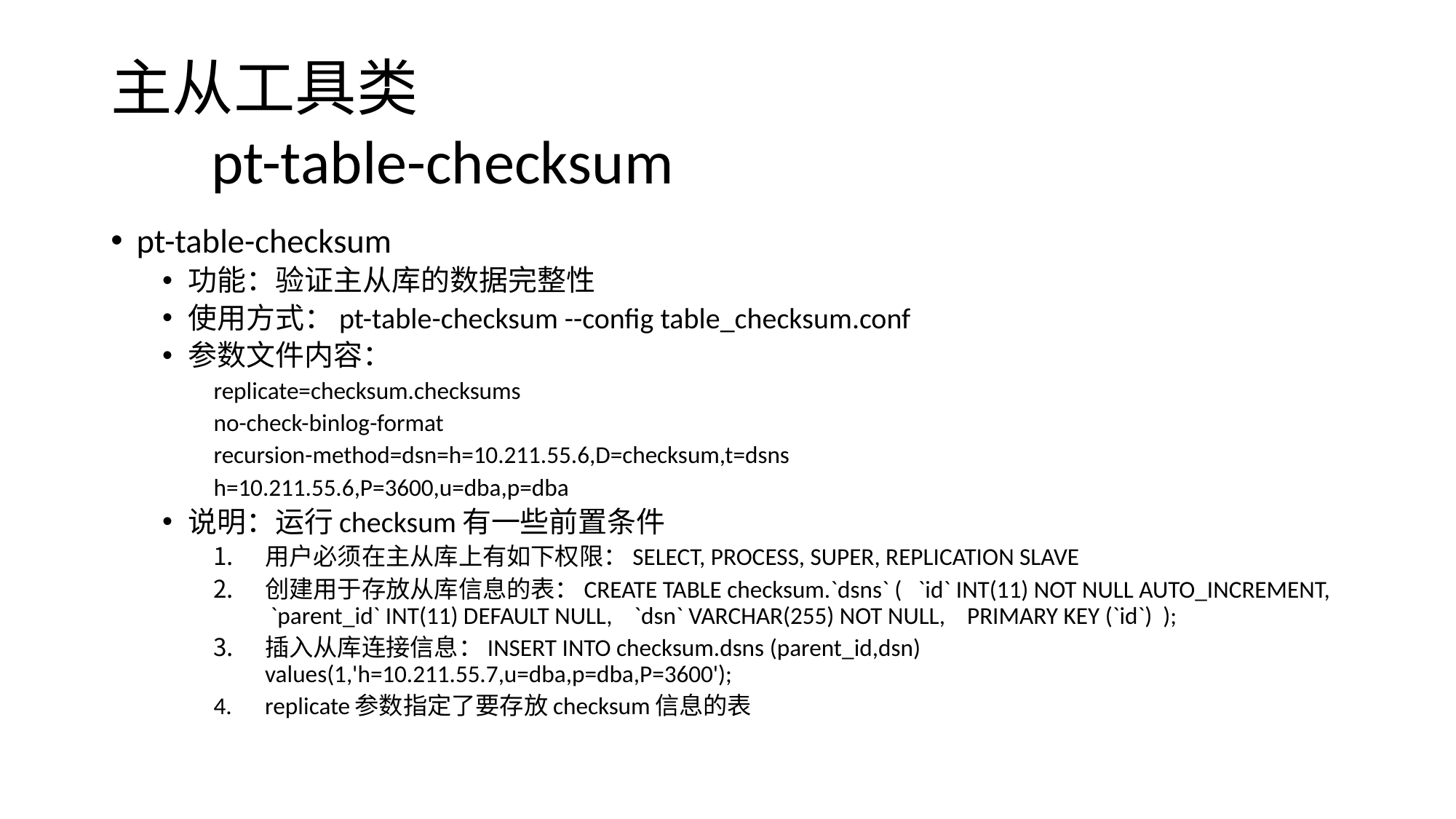

# 主从工具类 pt-table-checksum
pt-table-checksum
功能：验证主从库的数据完整性
使用方式：pt-table-checksum --config table_checksum.conf
参数文件内容：
replicate=checksum.checksums
no-check-binlog-format
recursion-method=dsn=h=10.211.55.6,D=checksum,t=dsns
h=10.211.55.6,P=3600,u=dba,p=dba
说明：运行checksum有一些前置条件
用户必须在主从库上有如下权限：SELECT, PROCESS, SUPER, REPLICATION SLAVE
创建用于存放从库信息的表：CREATE TABLE checksum.`dsns` (   `id` INT(11) NOT NULL AUTO_INCREMENT,    `parent_id` INT(11) DEFAULT NULL,    `dsn` VARCHAR(255) NOT NULL,    PRIMARY KEY (`id`)  );
插入从库连接信息：INSERT INTO checksum.dsns (parent_id,dsn) values(1,'h=10.211.55.7,u=dba,p=dba,P=3600');
replicate参数指定了要存放checksum信息的表